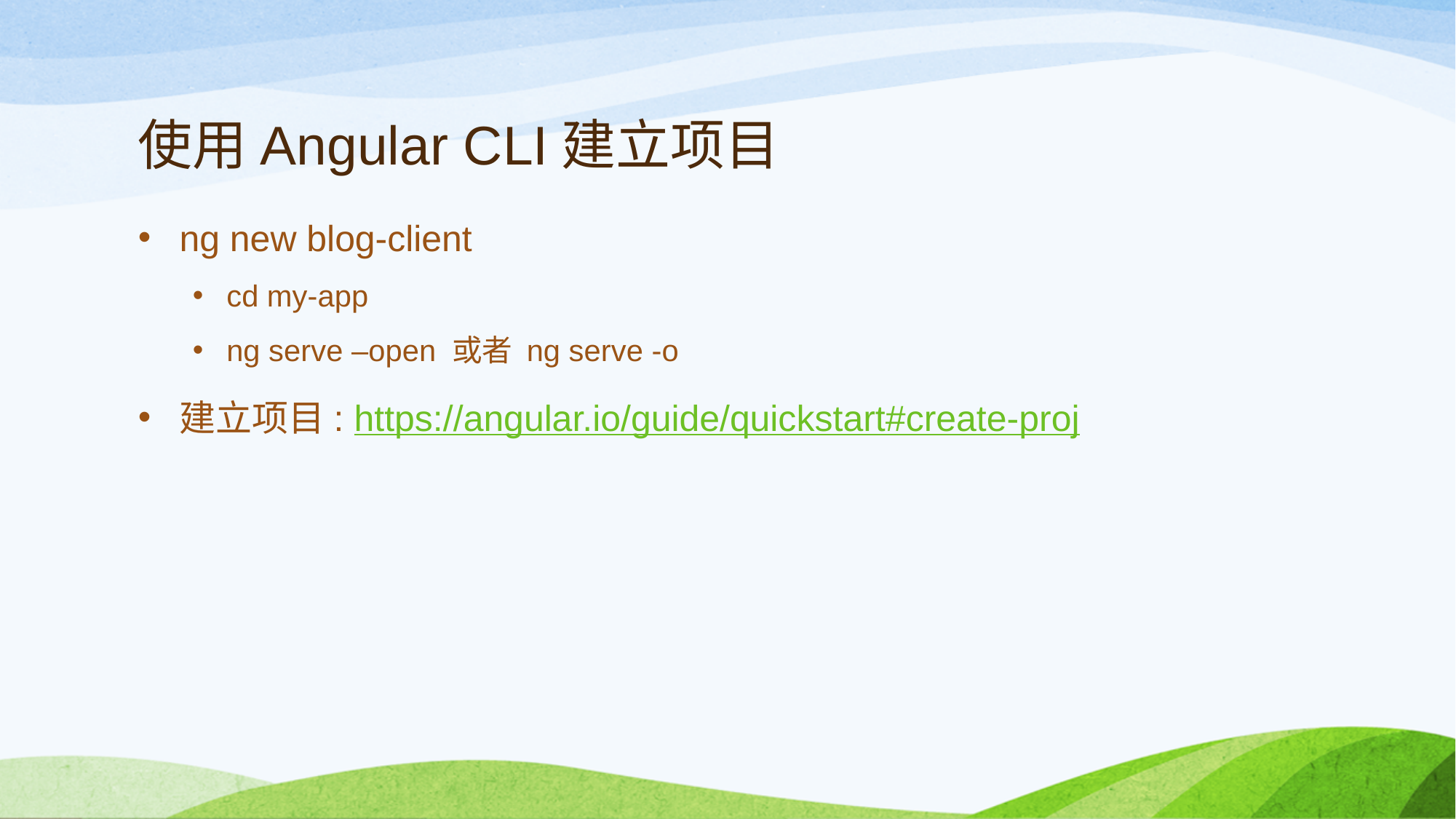

# 使用Angular CLI建立项目
ng new blog-client
cd my-app
ng serve –open 或者 ng serve -o
建立项目: https://angular.io/guide/quickstart#create-proj